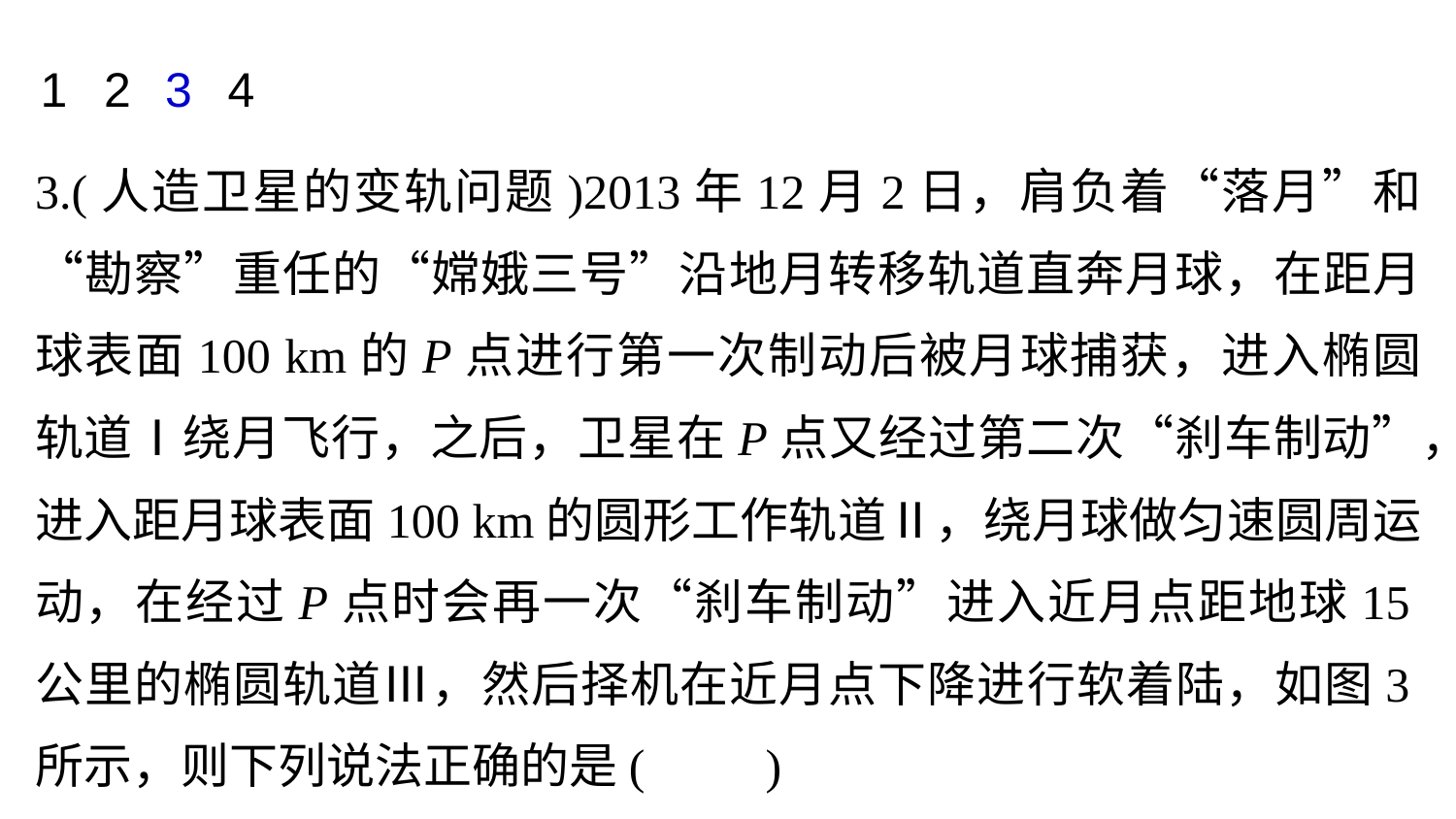

1
2
3
4
3.(人造卫星的变轨问题)2013年12月2日，肩负着“落月”和“勘察”重任的“嫦娥三号”沿地月转移轨道直奔月球，在距月球表面100 km的P点进行第一次制动后被月球捕获，进入椭圆轨道Ⅰ绕月飞行，之后，卫星在P点又经过第二次“刹车制动”，进入距月球表面100 km的圆形工作轨道Ⅱ，绕月球做匀速圆周运动，在经过P点时会再一次“刹车制动”进入近月点距地球15公里的椭圆轨道Ⅲ，然后择机在近月点下降进行软着陆，如图3所示，则下列说法正确的是(　　)